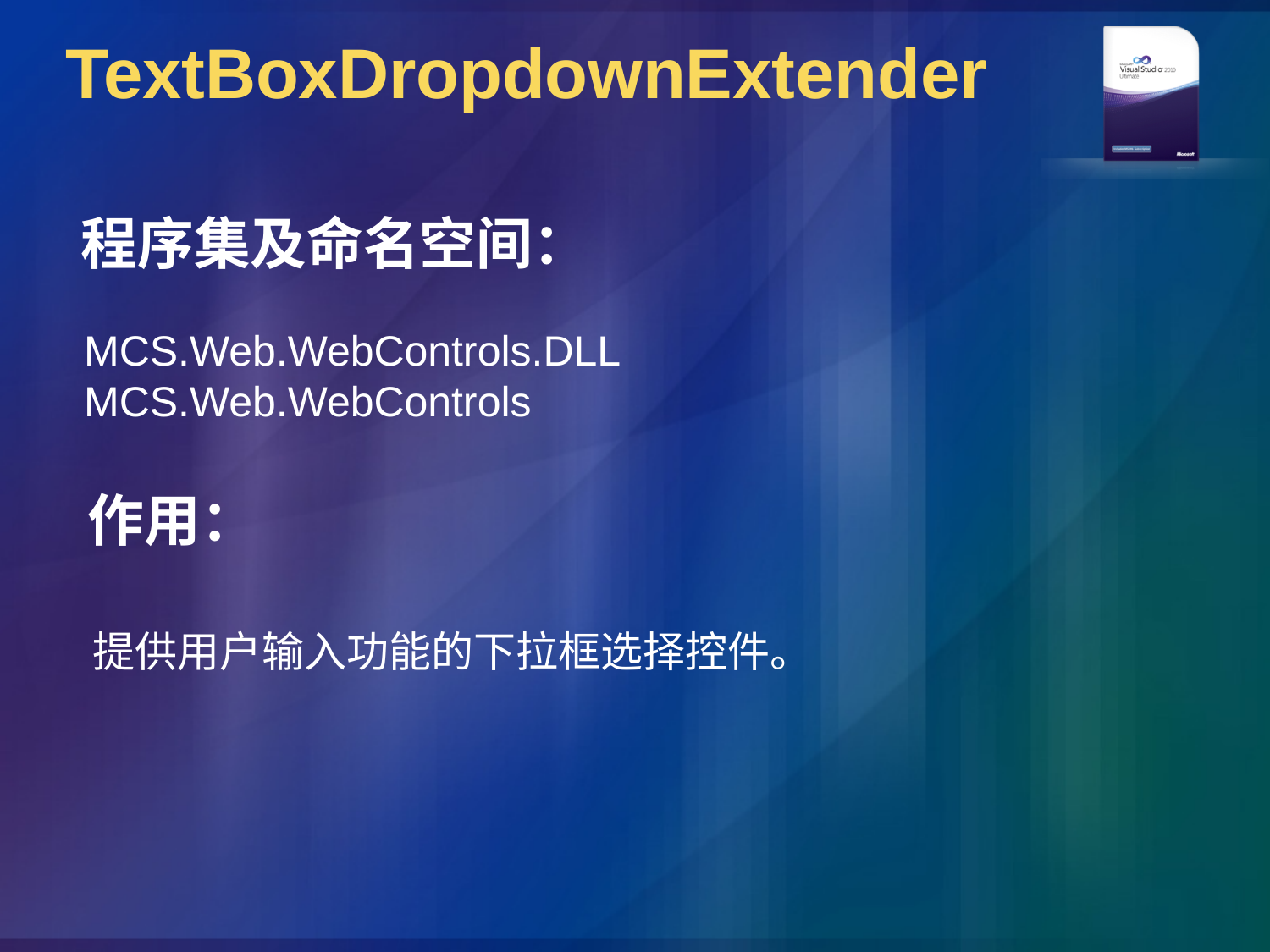

# TextBoxDropdownExtender
程序集及命名空间：
MCS.Web.WebControls.DLL
MCS.Web.WebControls
作用：
提供用户输入功能的下拉框选择控件。